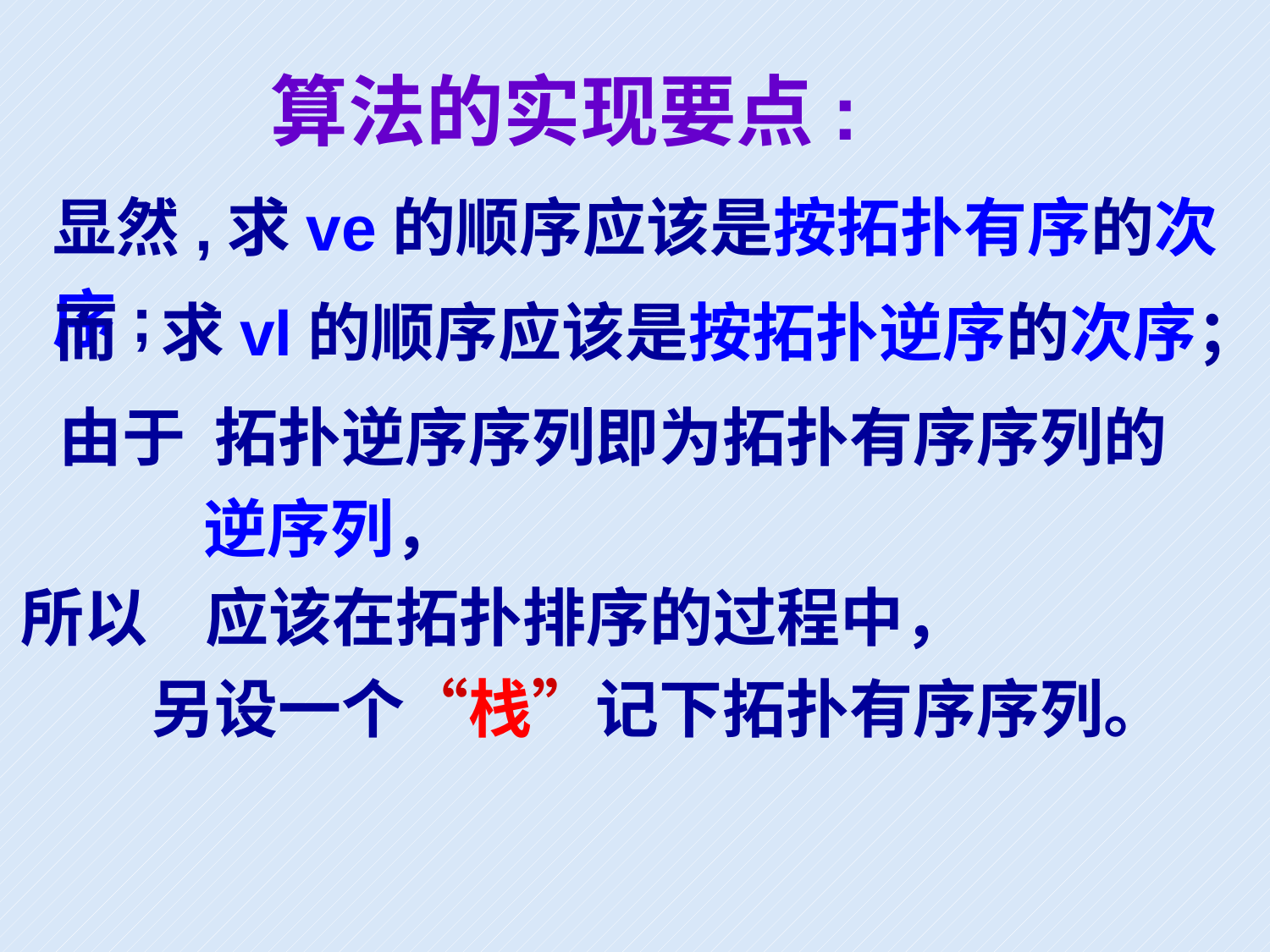

算法的实现要点:
显然,求ve的顺序应该是按拓扑有序的次序;
而   求vl的顺序应该是按拓扑逆序的次序；
由于  拓扑逆序序列即为拓扑有序序列的
         逆序列，
所以    应该在拓扑排序的过程中，
        另设一个“栈”记下拓扑有序序列。